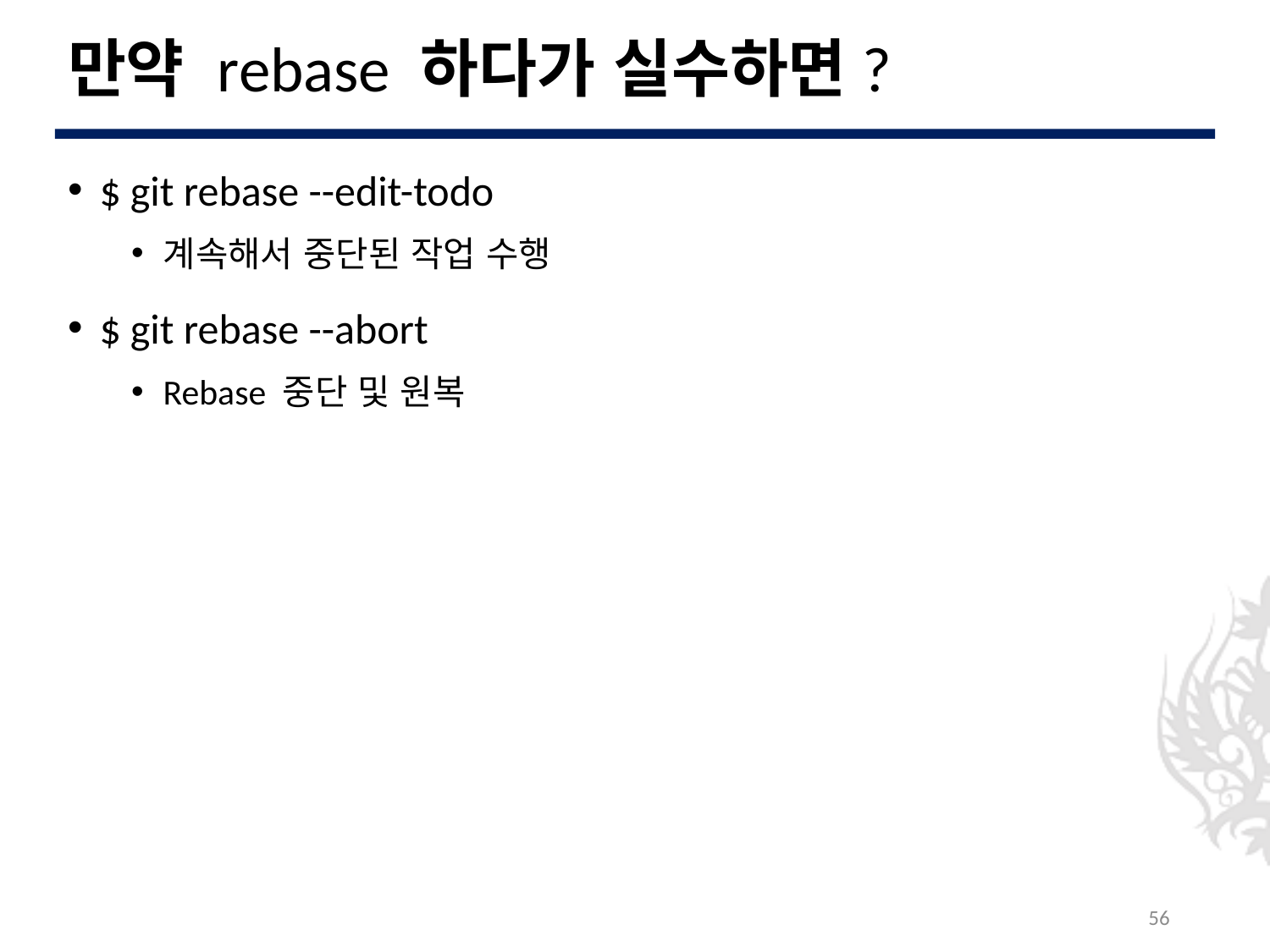

# 만약 rebase 하다가 실수하면?
$ git rebase --edit-todo
계속해서 중단된 작업 수행
$ git rebase --abort
Rebase 중단 및 원복

56